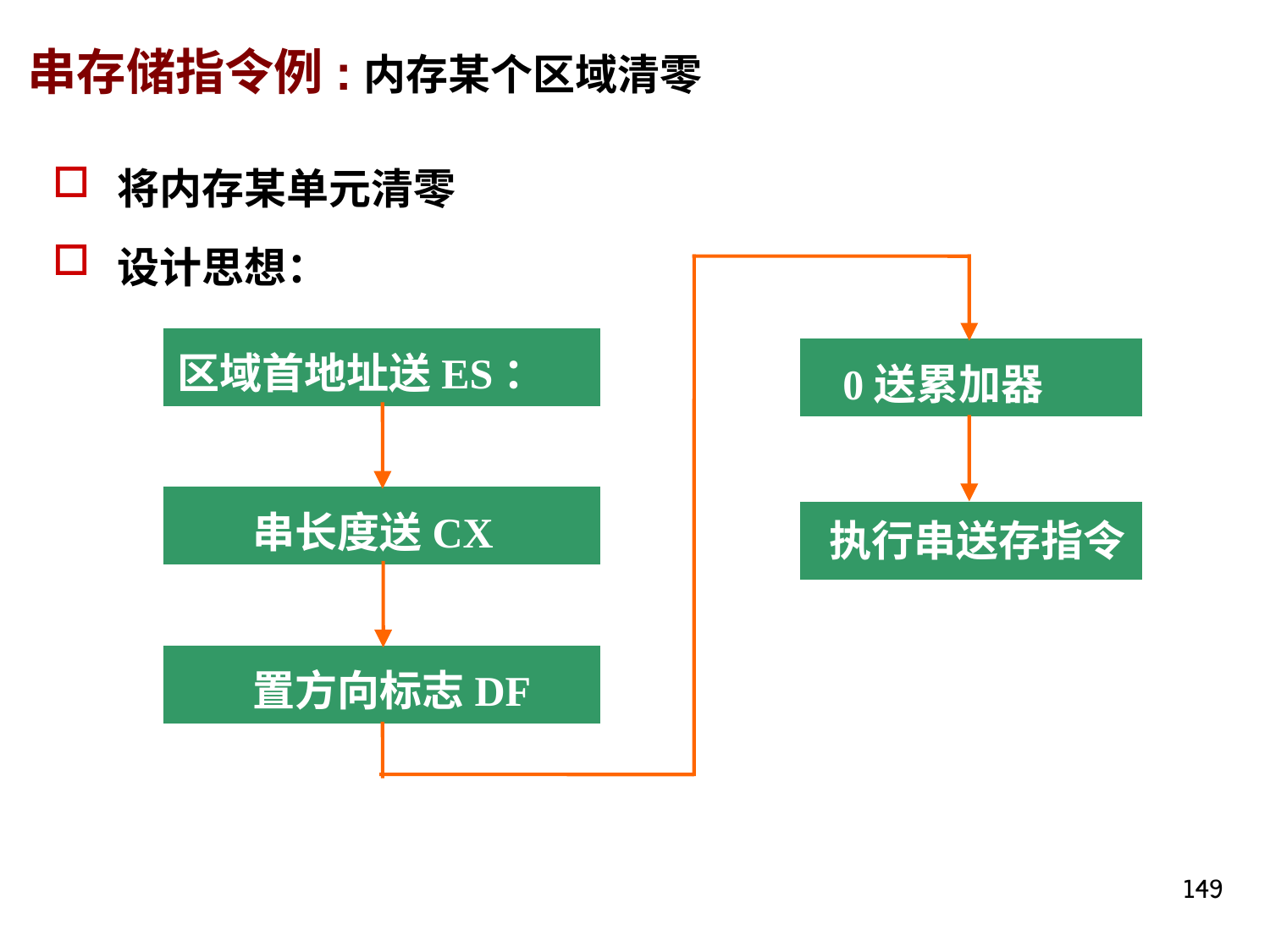

# 串存储指令例:内存某个区域清零
将内存某单元清零
设计思想：

区域首地址送ES：DI

0送累加器AL

串长度送CX

执行串送存指令

置方向标志DF

149